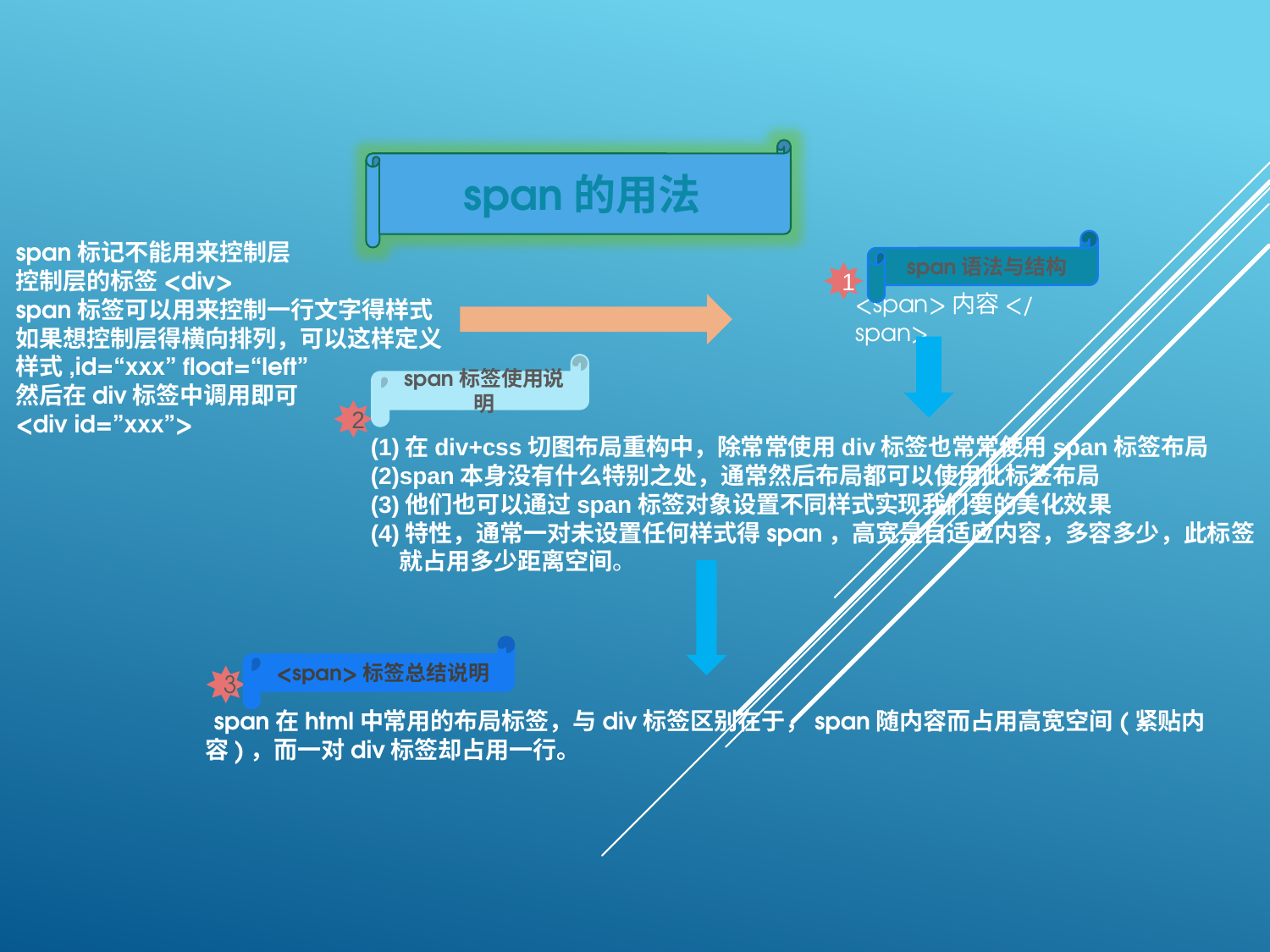

span的用法

span语法与结构
span标记不能用来控制层
控制层的标签<div>
span标签可以用来控制一行文字得样式
如果想控制层得横向排列，可以这样定义
样式,id=“xxx” float=“left”
然后在div标签中调用即可
<div id=”xxx”>

<span>内容</span>
1

span标签使用说明

   (1)在div+css切图布局重构中，除常常使用div标签也常常使用span标签布局
   (2)span本身没有什么特别之处，通常然后布局都可以使用此标签布局
   (3)他们也可以通过span标签对象设置不同样式实现我们要的美化效果
   (4)特性，通常一对未设置任何样式得span，高宽是自适应内容，多容多少，此标签
        就占用多少距离空间。

2

<span>标签总结说明
3

   span在html中常用的布局标签，与div标签区别在于，span随内容而占用高宽空间(紧贴内
 容)，而一对div标签却占用一行。